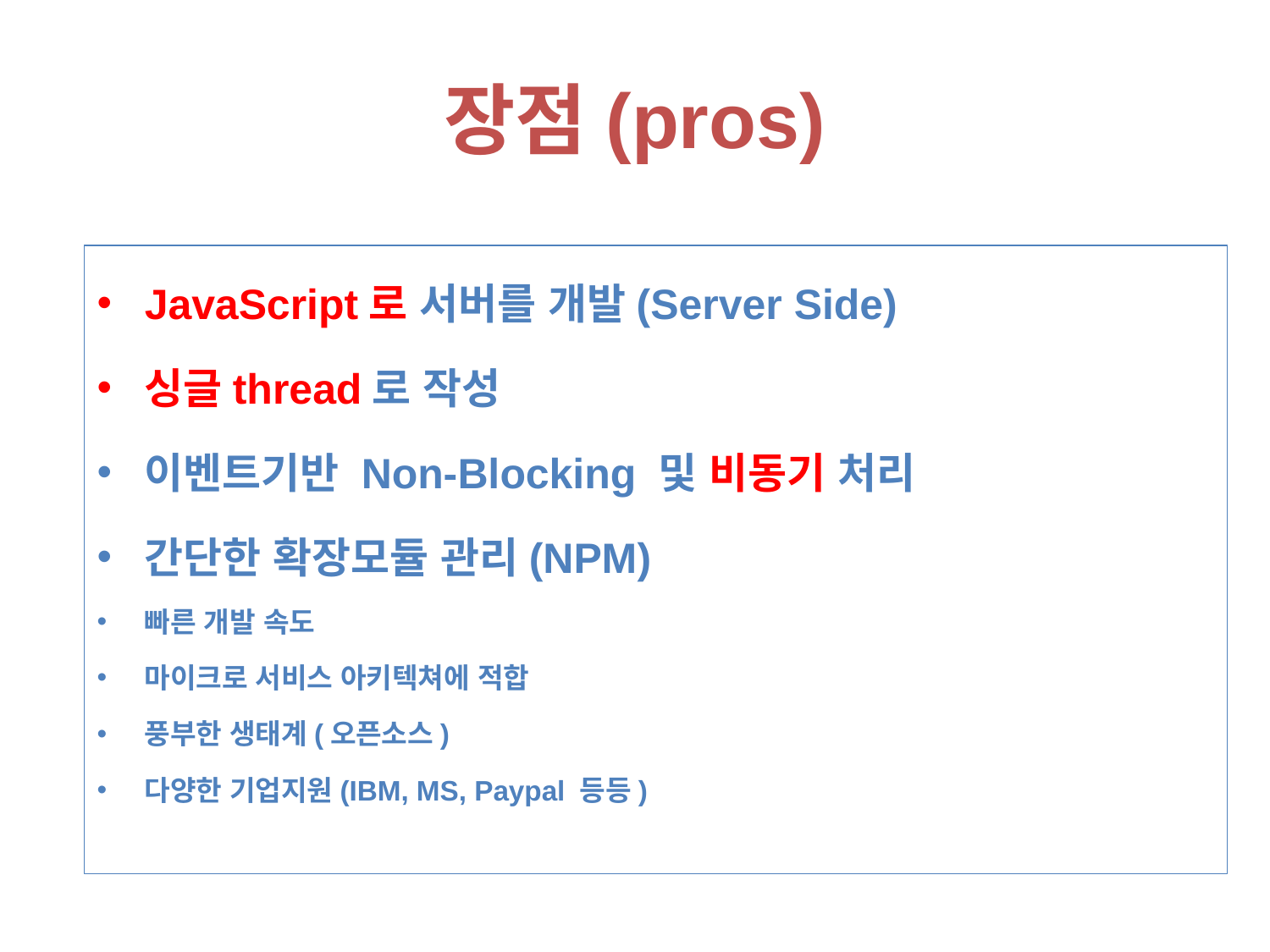

장점(pros)
JavaScript로 서버를 개발(Server Side)
싱글thread로 작성
이벤트기반 Non-Blocking 및 비동기 처리
간단한 확장모듈 관리(NPM)
빠른 개발 속도
마이크로 서비스 아키텍쳐에 적합
풍부한 생태계(오픈소스)
다양한 기업지원(IBM, MS, Paypal 등등)